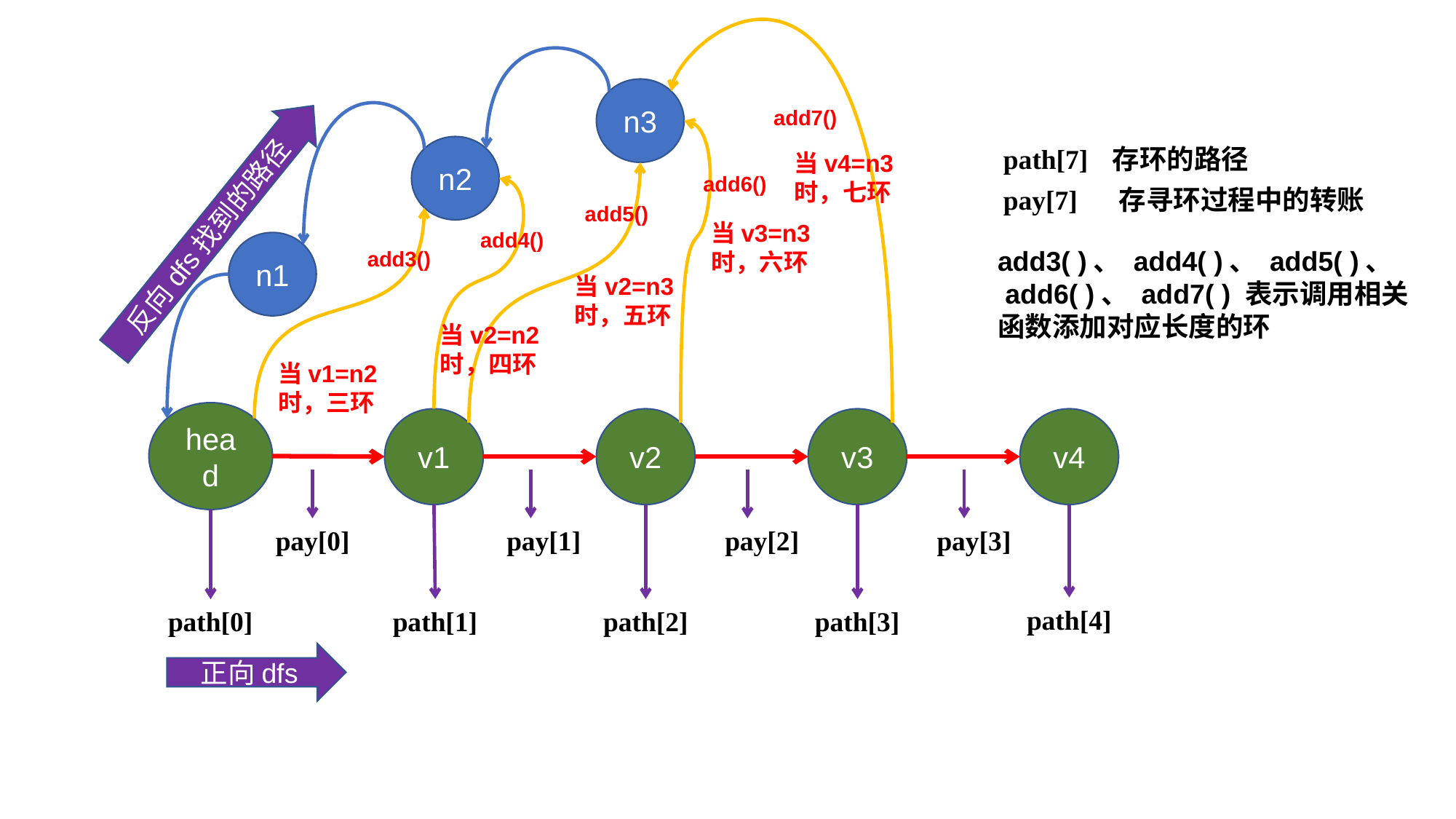

n3
add7()
n2
path[7]	存环的路径
当v4=n3时，七环
add6()
pay[7]     存寻环过程中的转账
add5()
反向dfs找到的路径
当v3=n3时，六环
add4()
n1
add3( )、 add4( )、 add5( )、
 add6( )、 add7( ) 表示调用相关
函数添加对应长度的环
add3()
当v2=n3时，五环
当v2=n2时，四环
当v1=n2时，三环
head
v1
v2
v3
v4
pay[0]
pay[1]
pay[2]
pay[3]
path[4]
path[1]
path[2]
path[3]
path[0]
正向dfs